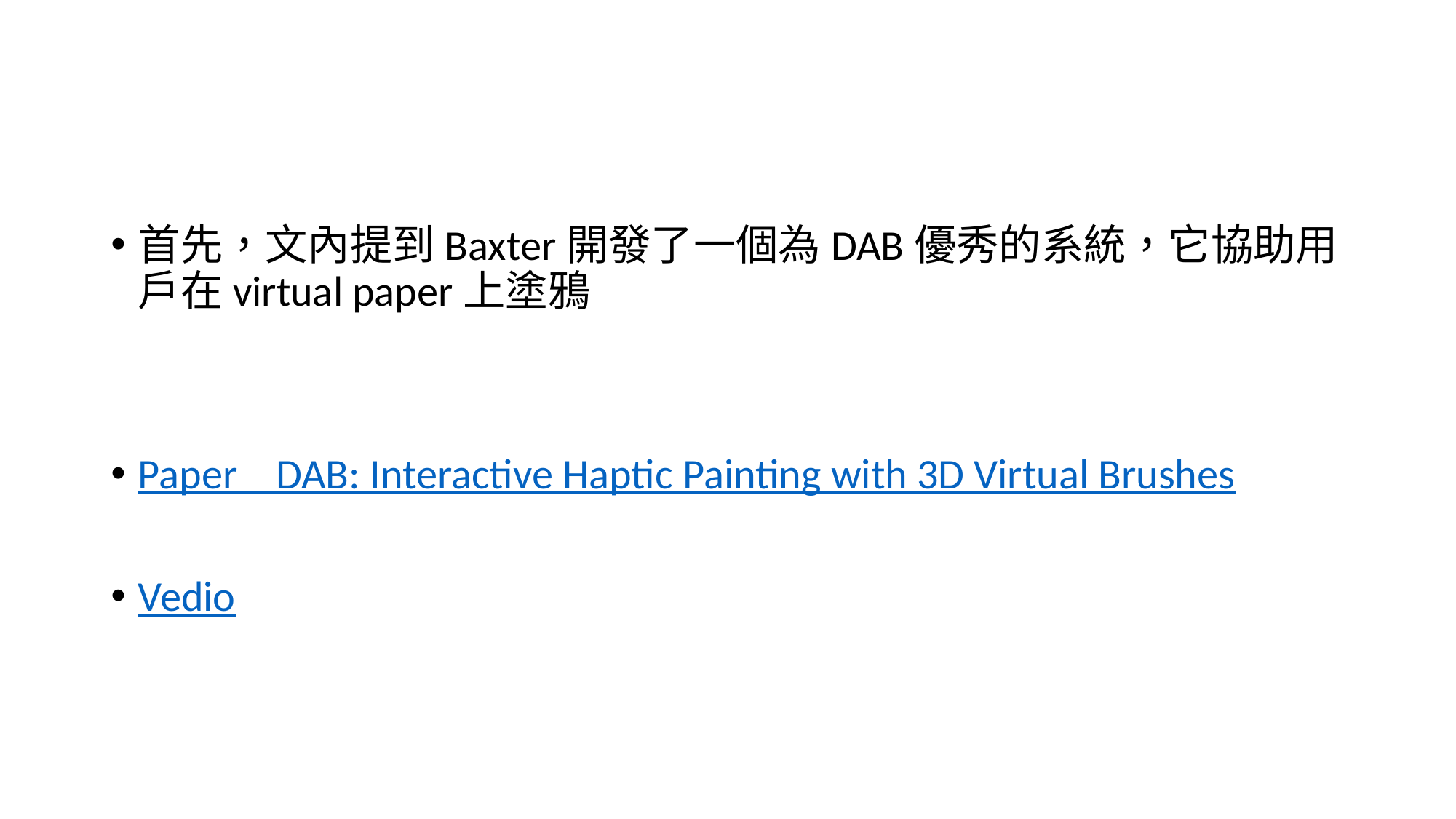

#
首先，文內提到Baxter開發了一個為DAB優秀的系統，它協助用戶在virtual paper上塗鴉

Paper    DAB: Interactive Haptic Painting with 3D Virtual Brushes

Vedio